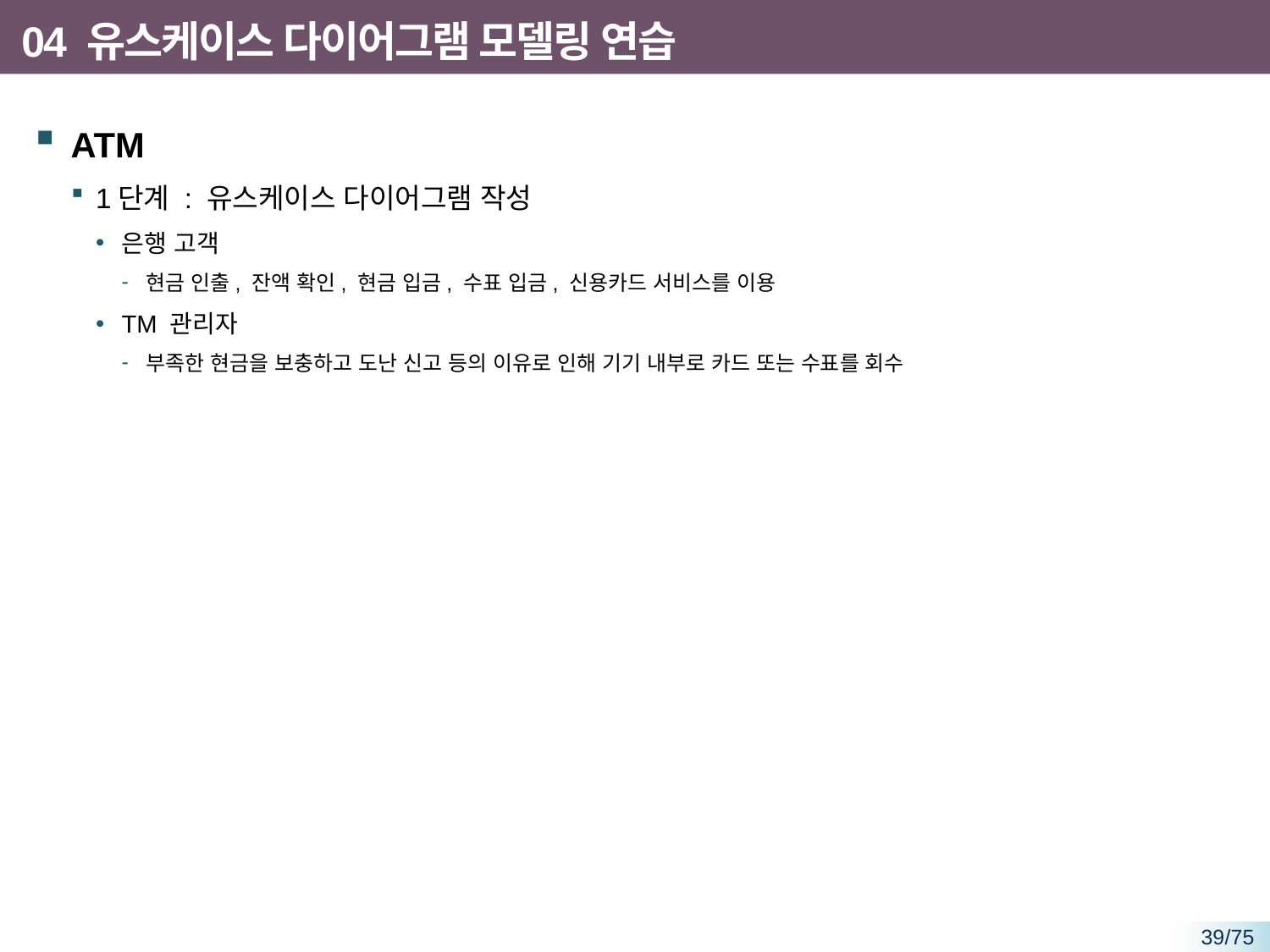

# 04 유스케이스 다이어그램 모델링 연습
ATM
1단계 : 유스케이스 다이어그램 작성
은행 고객
현금 인출, 잔액 확인, 현금 입금, 수표 입금, 신용카드 서비스를 이용
TM 관리자
부족한 현금을 보충하고 도난 신고 등의 이유로 인해 기기 내부로 카드 또는 수표를 회수